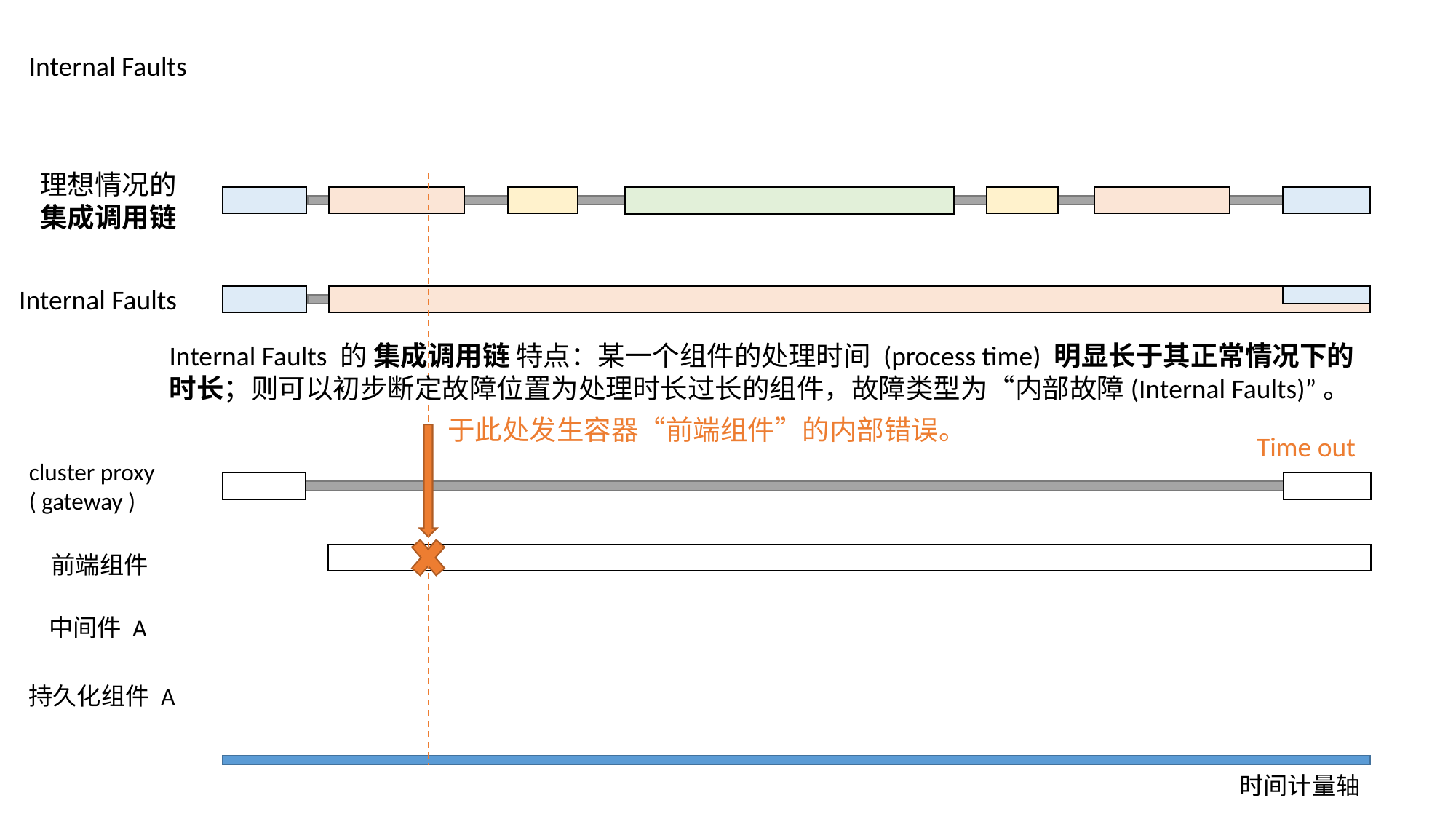

Internal Faults
理想情况的
集成调用链

Internal Faults

Internal Faults 的 集成调用链 特点：某一个组件的处理时间 (process time) 明显长于其正常情况下的时长；则可以初步断定故障位置为处理时长过长的组件，故障类型为“内部故障(Internal Faults)”。
于此处发生容器“前端组件”的内部错误。

Time out
cluster proxy
( gateway )

前端组件

中间件 A
持久化组件 A

时间计量轴